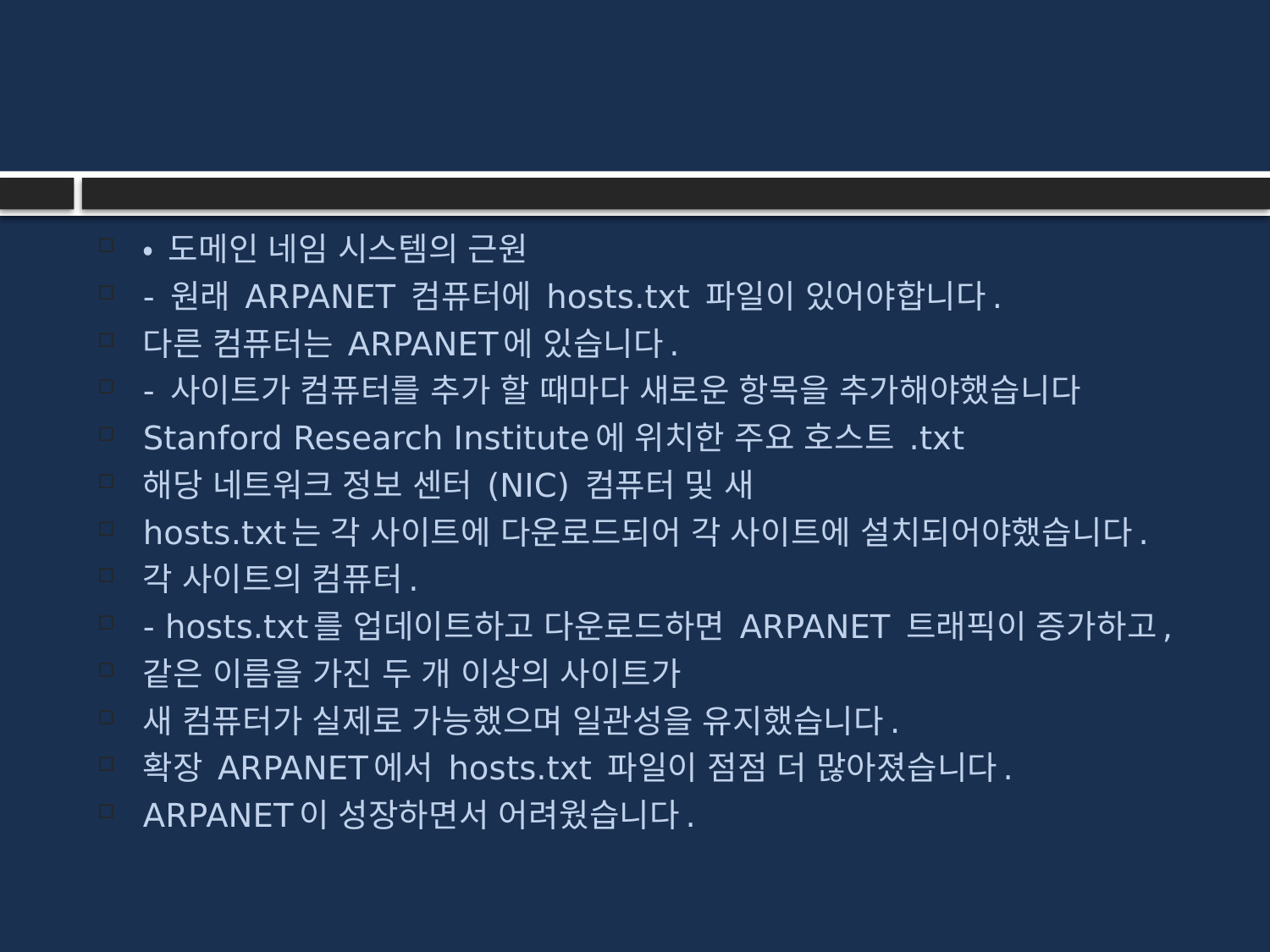

#
• 도메인 네임 시스템의 근원
- 원래 ARPANET 컴퓨터에 hosts.txt 파일이 있어야합니다.
다른 컴퓨터는 ARPANET에 있습니다.
- 사이트가 컴퓨터를 추가 할 때마다 새로운 항목을 추가해야했습니다
Stanford Research Institute에 위치한 주요 호스트 .txt
해당 네트워크 정보 센터 (NIC) 컴퓨터 및 새
hosts.txt는 각 사이트에 다운로드되어 각 사이트에 설치되어야했습니다.
각 사이트의 컴퓨터.
- hosts.txt를 업데이트하고 다운로드하면 ARPANET 트래픽이 증가하고,
같은 이름을 가진 두 개 이상의 사이트가
새 컴퓨터가 실제로 가능했으며 일관성을 유지했습니다.
확장 ARPANET에서 hosts.txt 파일이 점점 더 많아졌습니다.
ARPANET이 성장하면서 어려웠습니다.